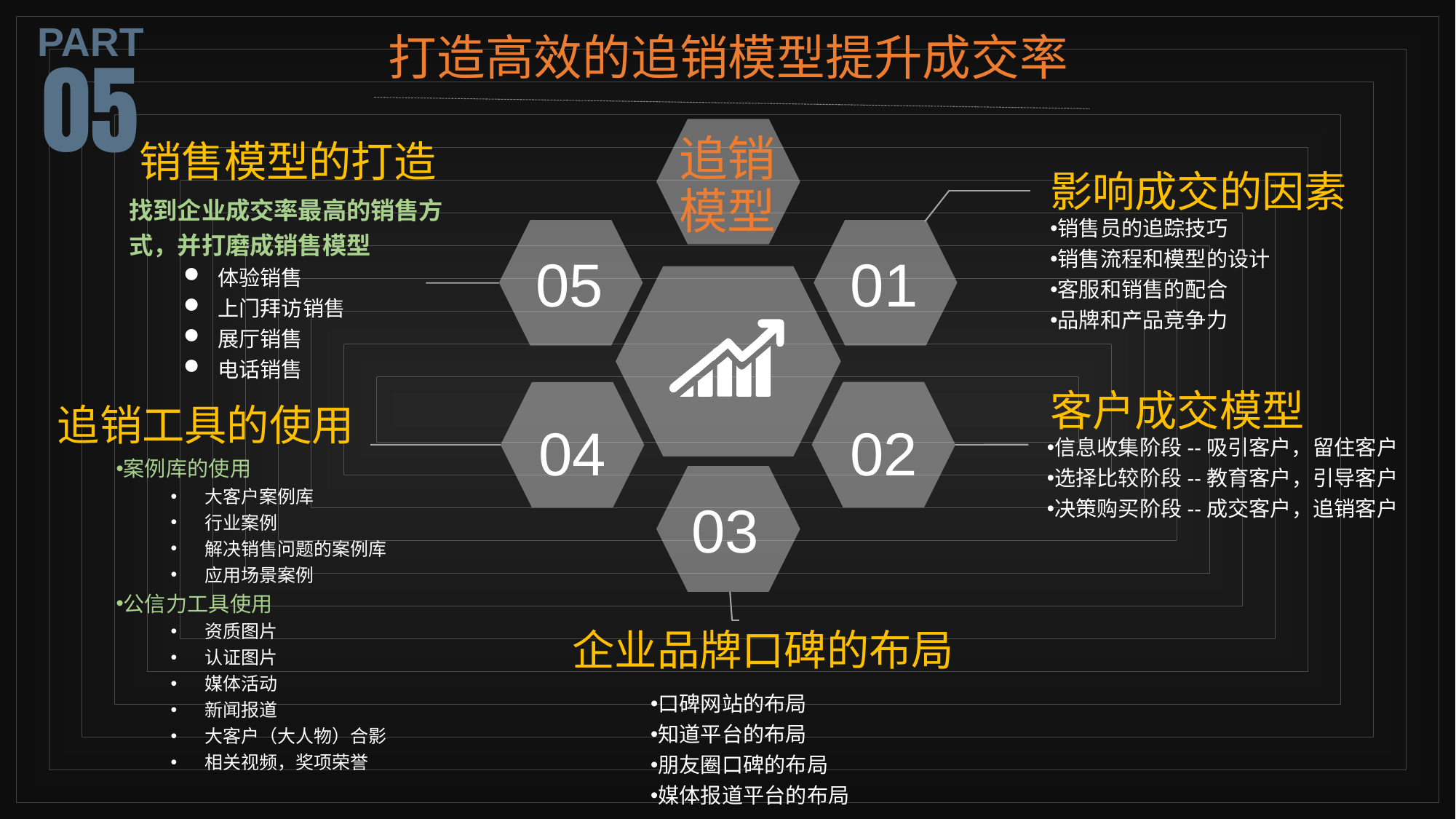

PART
打造高效的追销模型提升成交率
05

追销
模型
销售模型的打造
影响成交的因素
找到企业成交率最高的销售方式，并打磨成销售模型
体验销售
上门拜访销售
展厅销售
电话销售

销售员的追踪技巧
销售流程和模型的设计
客服和销售的配合
品牌和产品竞争力

05

01

客户成交模型

02

04
追销工具的使用
信息收集阶段--吸引客户，留住客户
选择比较阶段--教育客户，引导客户
决策购买阶段--成交客户，追销客户

案例库的使用
大客户案例库
行业案例
解决销售问题的案例库
应用场景案例
公信力工具使用
资质图片
认证图片
媒体活动
新闻报道
大客户（大人物）合影
相关视频，奖项荣誉

03

企业品牌口碑的布局
口碑网站的布局
知道平台的布局
朋友圈口碑的布局
媒体报道平台的布局